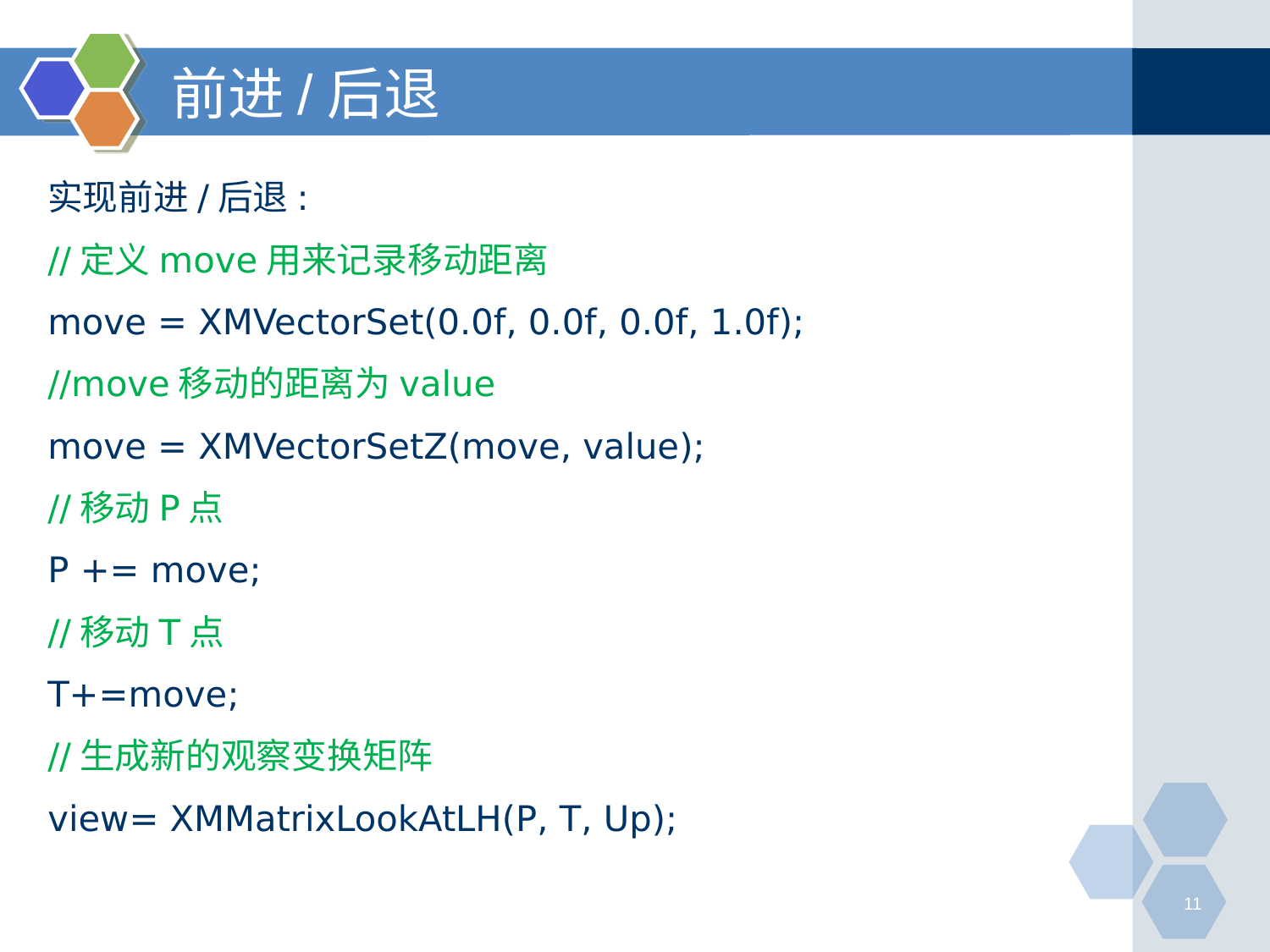

# 前进/后退
实现前进/后退:
//定义move用来记录移动距离
move = XMVectorSet(0.0f, 0.0f, 0.0f, 1.0f);
//move移动的距离为value
move = XMVectorSetZ(move, value);
//移动P点
P += move;
//移动T点
T+=move;
//生成新的观察变换矩阵
view= XMMatrixLookAtLH(P, T, Up);

11